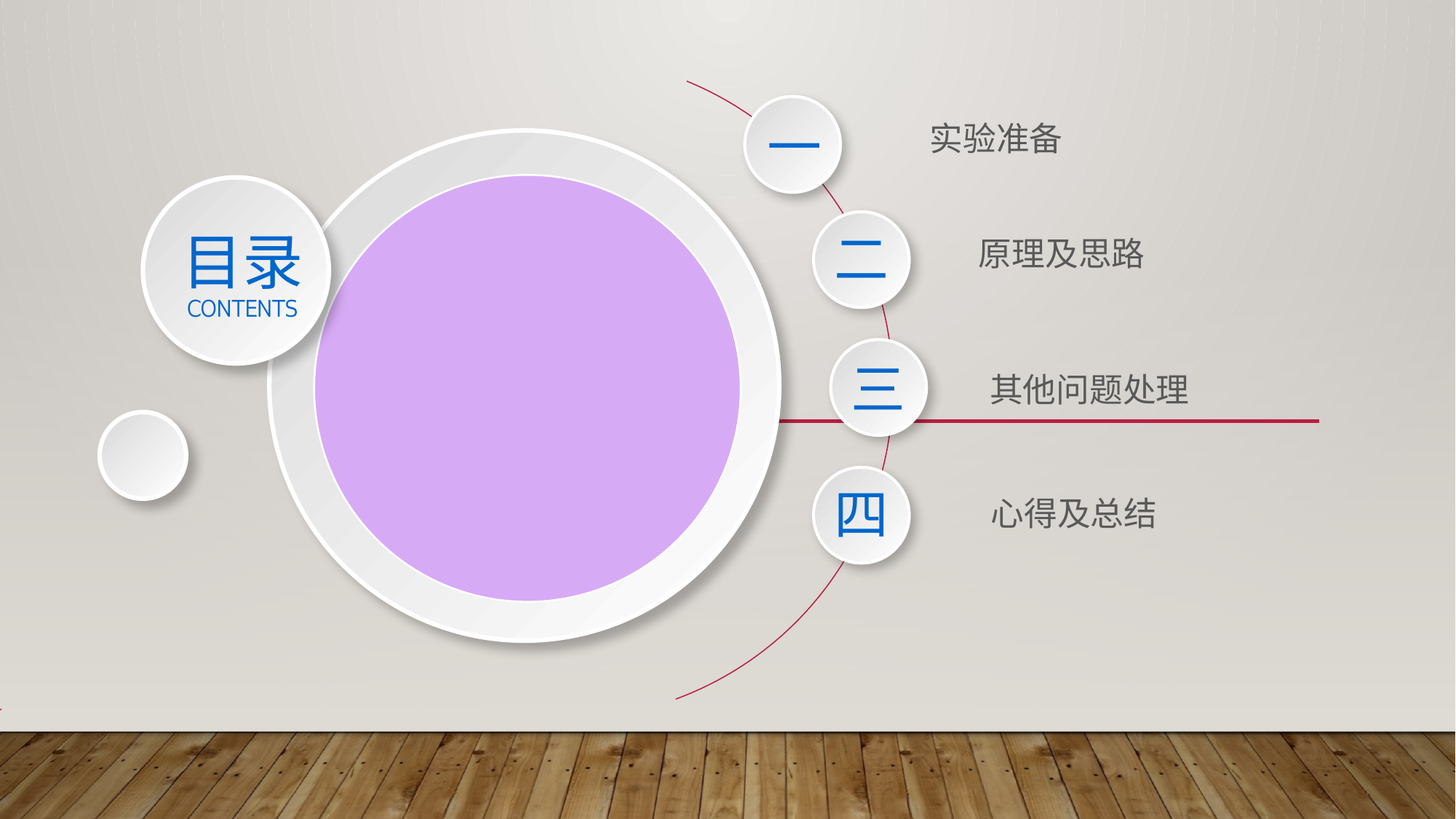

一
实验准备

二
目录
CONTENTS
原理及思路

三
其他问题处理

四
心得及总结